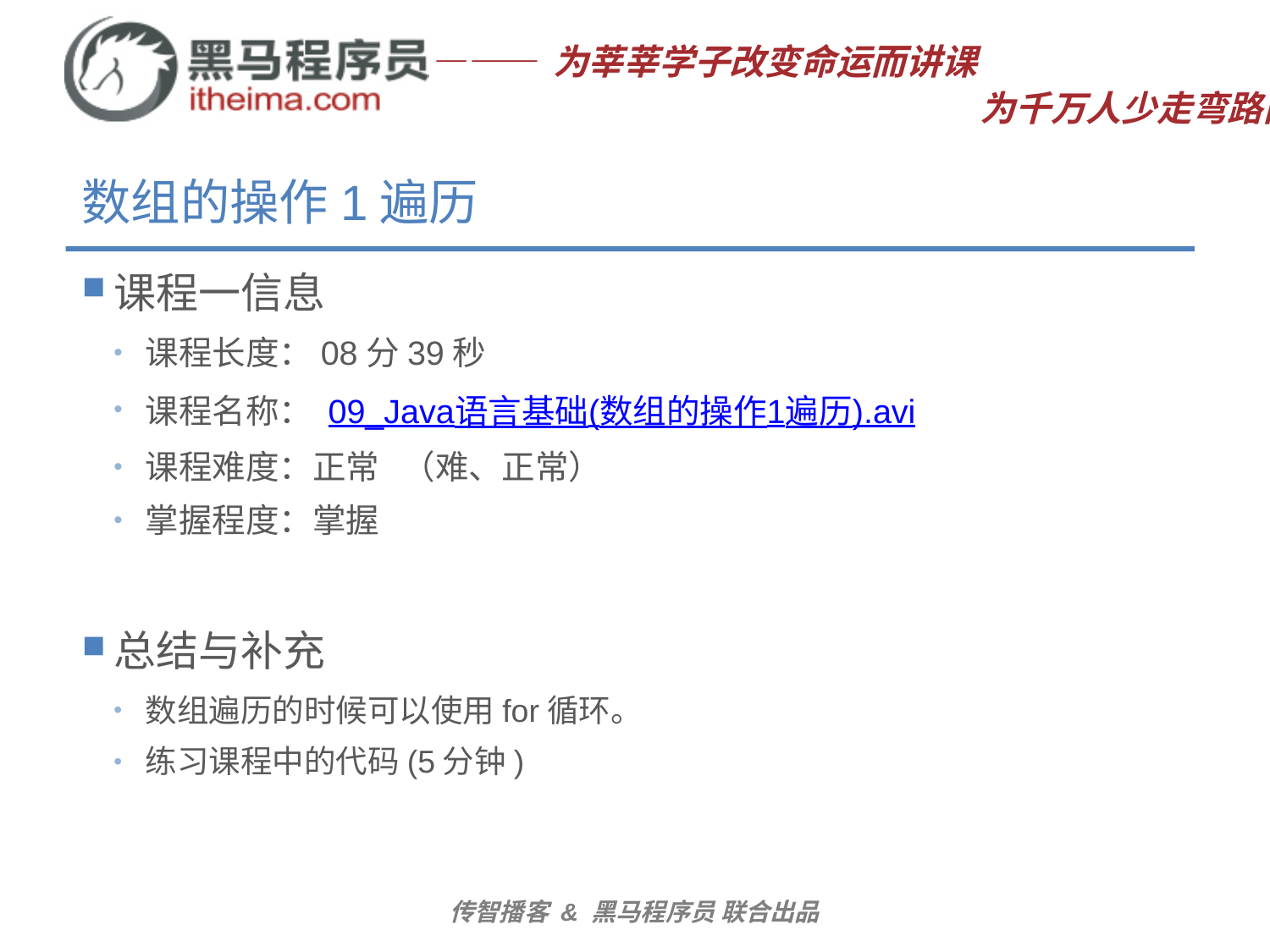

# 数组的操作1遍历
课程一信息
课程长度：08分39秒
课程名称： 09_Java语言基础(数组的操作1遍历).avi
课程难度：正常   （难、正常）
掌握程度：掌握

总结与补充
数组遍历的时候可以使用for循环。
练习课程中的代码(5分钟)